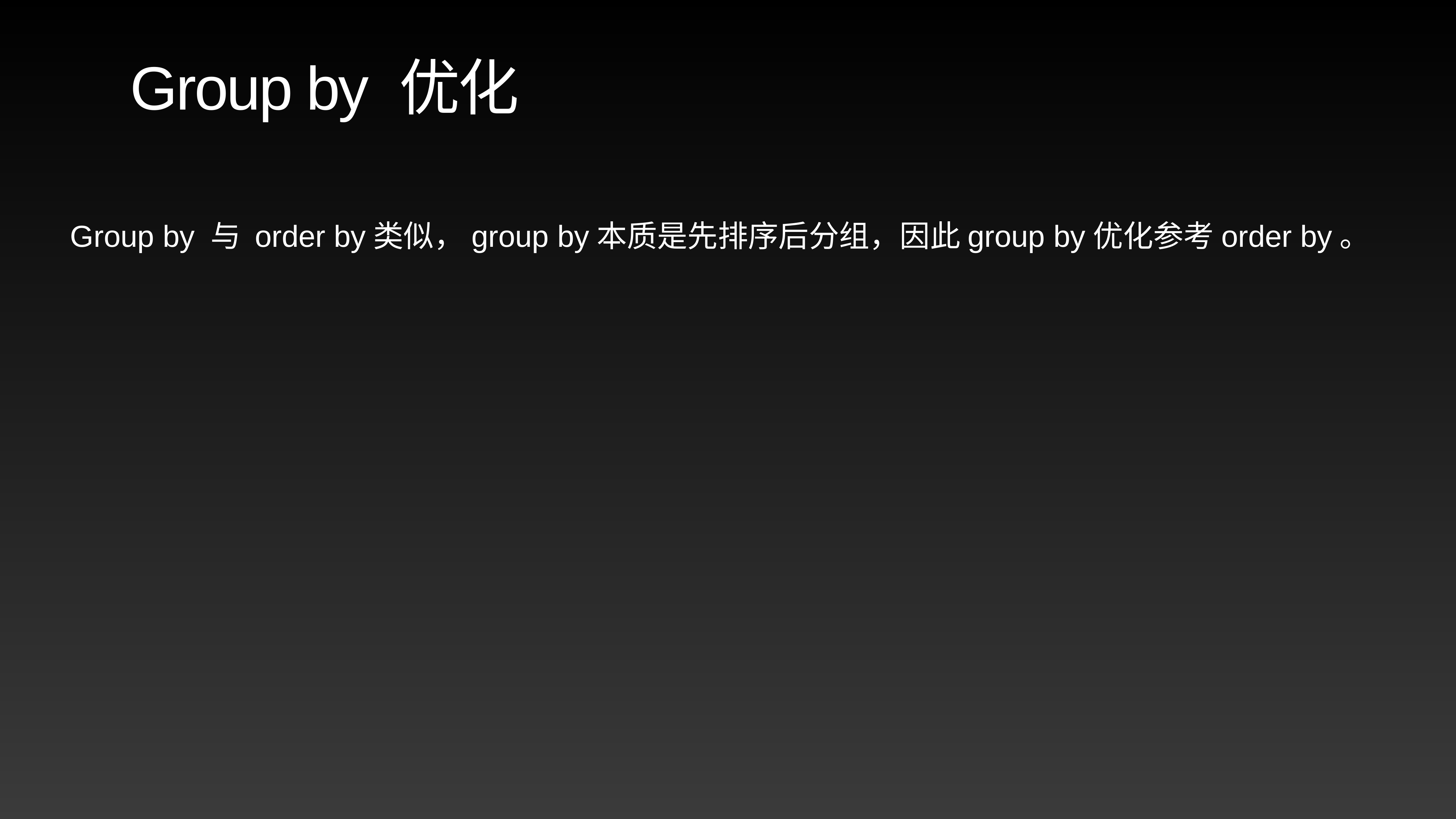

Group by 优化
Group by 与 order by类似，group by本质是先排序后分组，因此group by优化参考order by。